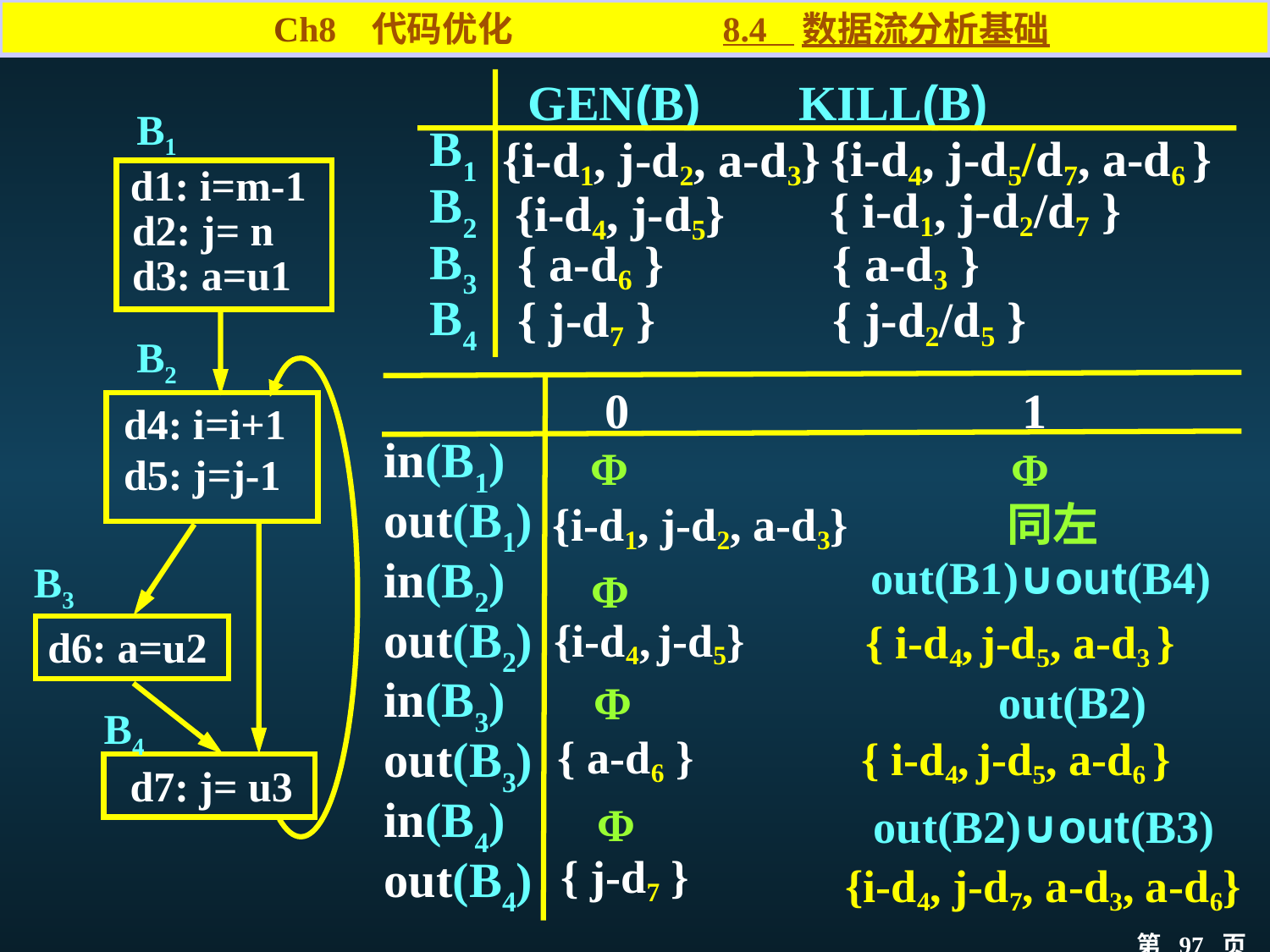

Ch8   代码优化                         8.4   数据流分析基础
          GEN(B)        KILL(B)
  B1
  B2
  B3
  B4

{i-d4, j-d5/d7, a-d6 }
{i-d1, j-d2, a-d3}
{ i-d1, j-d2/d7 }
{i-d4, j-d5}
{ a-d6 }     	     { a-d3 }
{ j-d7 }  	     { j-d2/d5 }
B1
 d1: i=m-1
 d2: j= n
 d3: a=u1

B2

                  0                                1
in(B1)
out(B1)
in(B2)
out(B2)
in(B3)
out(B3)
in(B4)
out(B4)

d4: i=i+1
d5: j=j-1
Φ
Φ
{i-d1, j-d2, a-d3}
同左

out(B1)∪out(B4)
B3
Φ
{ i-d4, j-d5, a-d3 }
{i-d4, j-d5}
d6: a=u2
out(B2)
Φ

B4
{ a-d6 }
{ i-d4, j-d5, a-d6 }
 d7: j= u3
Φ
out(B2)∪out(B3)
{ j-d7 }
{i-d4, j-d7, a-d3, a-d6}